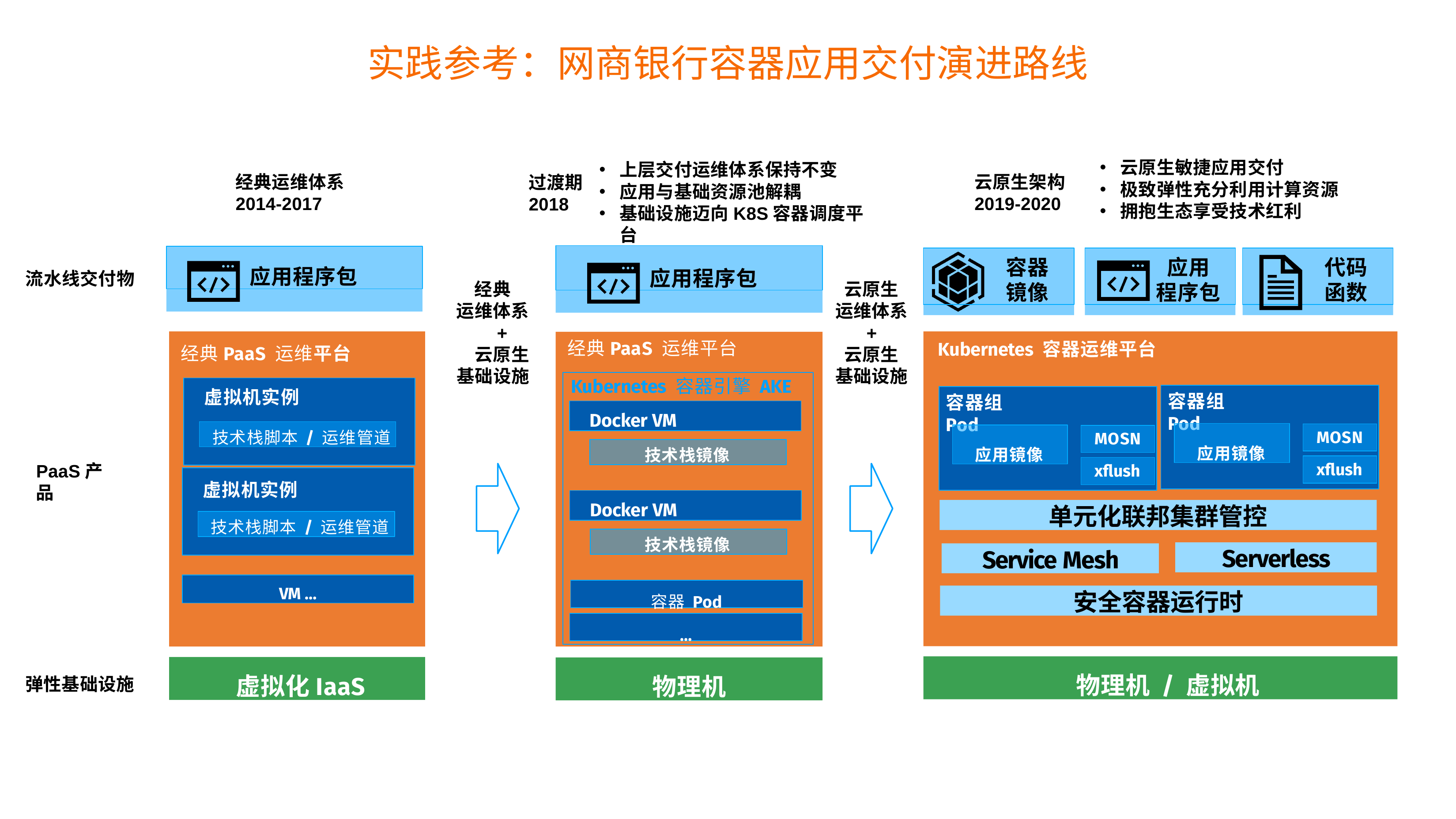

# 实践参考：网商银行容器应用交付演进路线
云原生敏捷应用交付
极致弹性充分利用计算资源
拥抱生态享受技术红利
上层交付运维体系保持不变
应用与基础资源池解耦
基础设施迈向K8S容器调度平台
云原生架构
2019-2020
经典运维体系
2014-2017
过渡期
2018

应用程序包

应用程序包

容器 镜像

应用 程序包

代码 函数

流水线交付物
经典 运维体系
+
云原生 基础设施
云原生 运维体系
+
云原生 基础设施

经典PaaS 运维平台
Kubernetes 容器运维平台
经典PaaS 运维平台
虚拟机实例

虚拟机实例
Kubernetes 容器引擎 AKE

容器 Pod
…

容器组Pod
容器组Pod
Docker VM
技术栈脚本 / 运维管道
应用镜像

应用镜像

MOSN
xflush
MOSN
xflush
技术栈镜像

PaaS产品

Docker VM
单元化联邦集群管控
技术栈脚本 / 运维管道
技术栈镜像
Serverless
Service Mesh
VM …

安全容器运行时

物理机/ 虚拟机
虚拟化IaaS
物理机
弹性基础设施